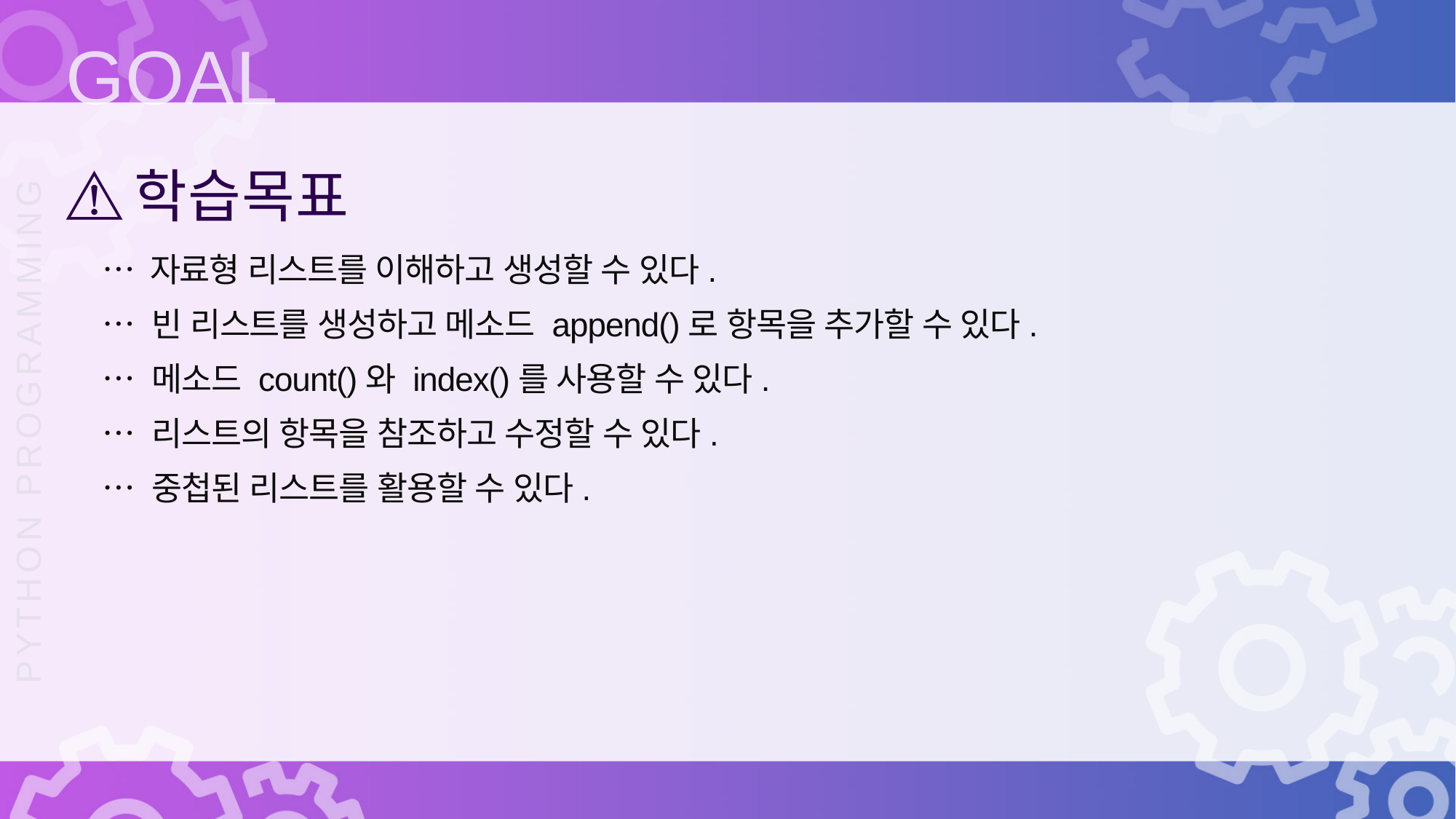

학습목표
… 자료형 리스트를 이해하고 생성할 수 있다.
… 빈 리스트를 생성하고 메소드 append()로 항목을 추가할 수 있다.
… 메소드 count()와 index()를 사용할 수 있다.
… 리스트의 항목을 참조하고 수정할 수 있다.
… 중첩된 리스트를 활용할 수 있다.